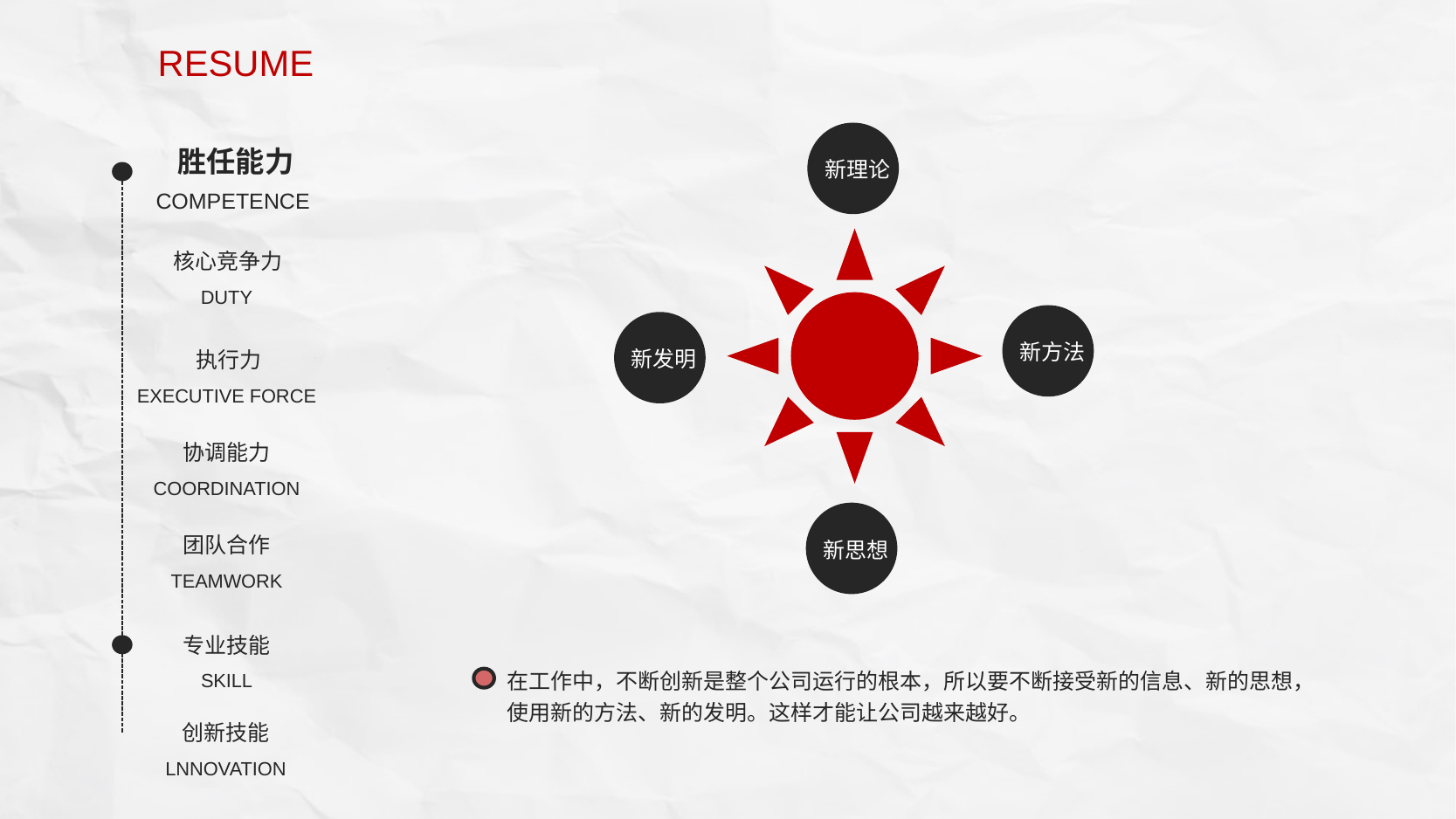

RESUME

新理论
胜任能力
COMPETENCE

核心竞争力
DUTY

新方法

新发明
执行力
EXECUTIVE FORCE
协调能力
COORDINATION

新思想
团队合作
TEAMWORK
专业技能

在工作中，不断创新是整个公司运行的根本，所以要不断接受新的信息、新的思想，使用新的方法、新的发明。这样才能让公司越来越好。
SKILL

创新技能
LNNOVATION